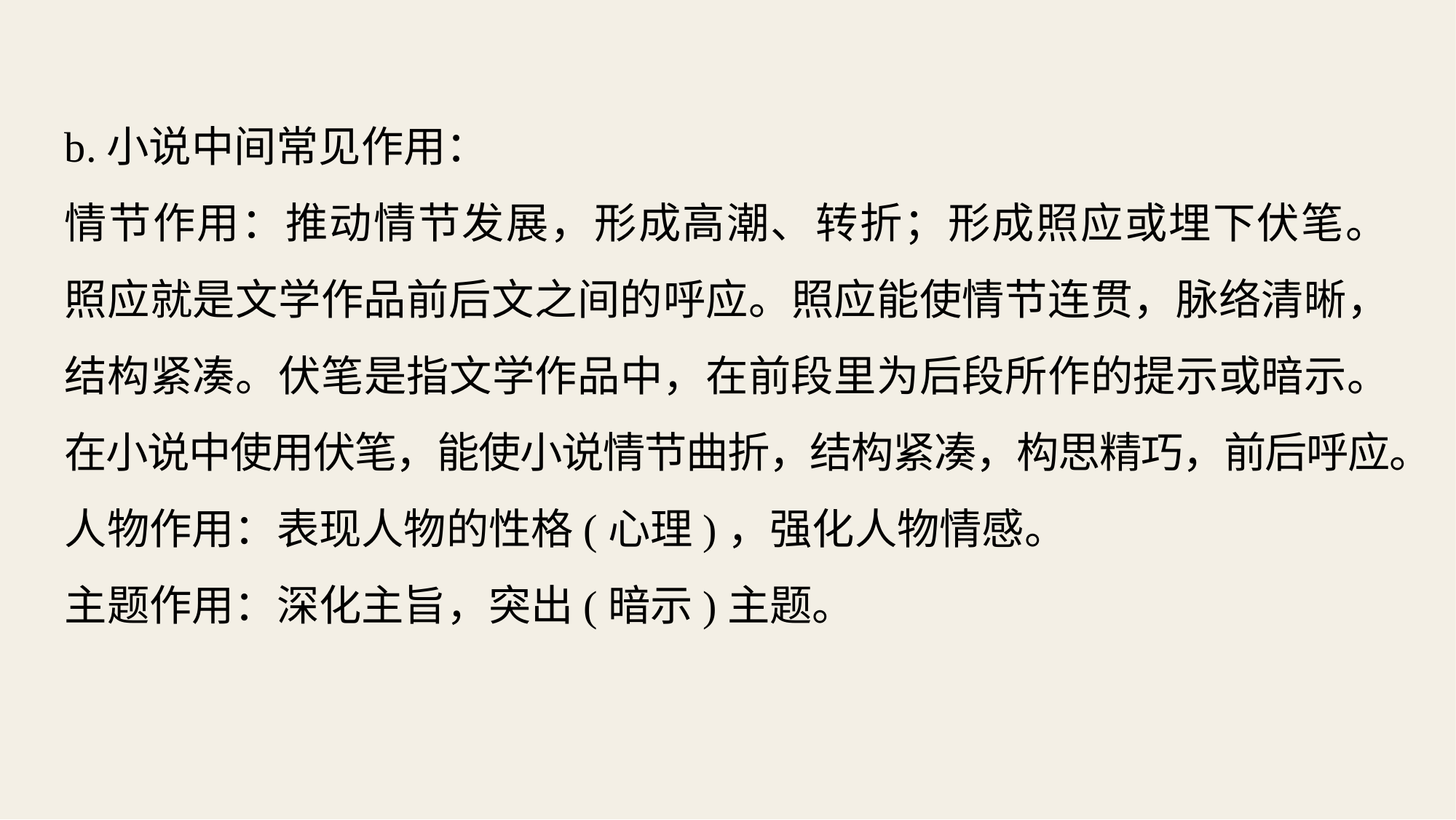

b.小说中间常见作用：
情节作用：推动情节发展，形成高潮、转折；形成照应或埋下伏笔。照应就是文学作品前后文之间的呼应。照应能使情节连贯，脉络清晰，结构紧凑。伏笔是指文学作品中，在前段里为后段所作的提示或暗示。在小说中使用伏笔，能使小说情节曲折，结构紧凑，构思精巧，前后呼应。
人物作用：表现人物的性格(心理)，强化人物情感。
主题作用：深化主旨，突出(暗示)主题。